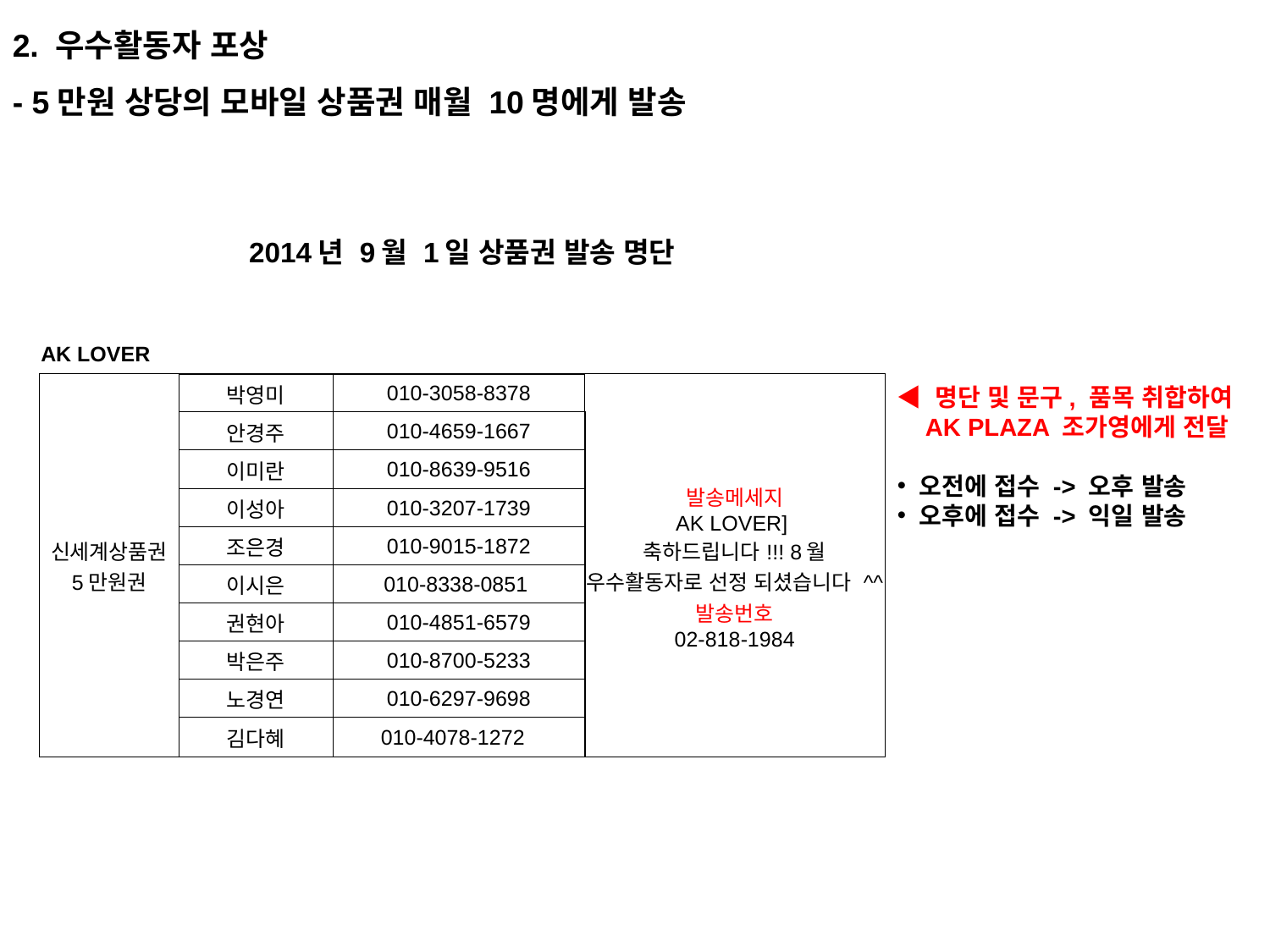

2. 우수활동자 포상
- 5만원 상당의 모바일 상품권 매월 10명에게 발송

| 2014년 9월 1일 상품권 발송 명단 |  |  |  |
| --- | --- | --- | --- |
|  |  |  |  |
| AK LOVER |  |  |  |
| 신세계상품권 5만원권 | 박영미 | 010-3058-8378 | 발송메세지 AK LOVER] 축하드립니다!!! 8월 우수활동자로 선정 되셨습니다 ^^ 발송번호 02-818-1984 |
|  | 안경주 | 010-4659-1667 |  |
|  | 이미란 | 010-8639-9516 |  |
|  | 이성아 | 010-3207-1739 |  |
|  | 조은경 | 010-9015-1872 |  |
|  | 이시은 | 010-8338-0851 |  |
|  | 권현아 | 010-4851-6579 |  |
|  | 박은주 | 010-8700-5233 |  |
|  | 노경연 | 010-6297-9698 |  |
|  | 김다혜 | 010-4078-1272 |  |
◀ 명단 및 문구, 품목 취합하여
    AK PLAZA 조가영에게 전달

 오전에 접수 -> 오후 발송
 오후에 접수 -> 익일 발송